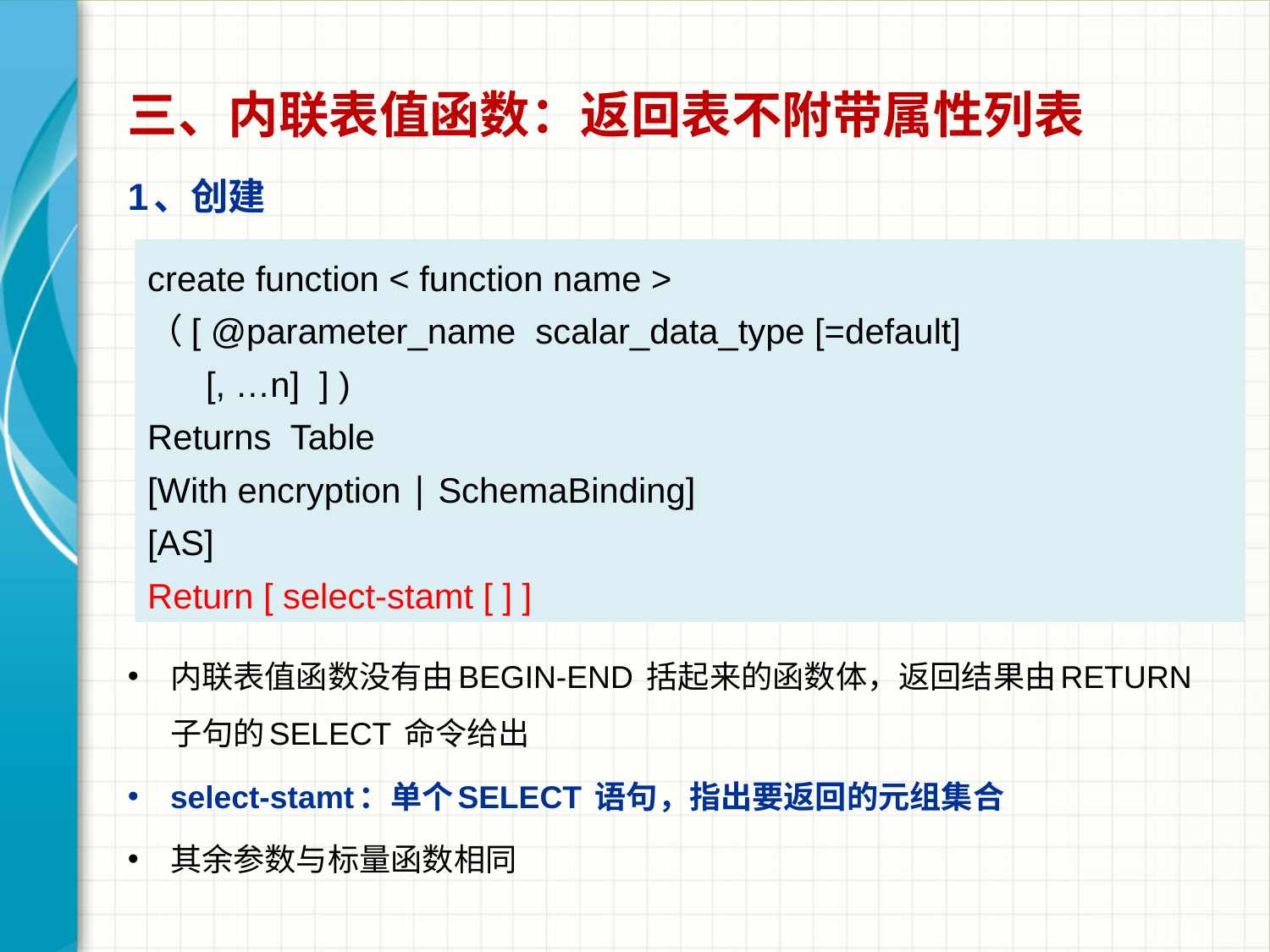

三、内联表值函数：返回表不附带属性列表
1、创建

内联表值函数没有由BEGIN-END 括起来的函数体，返回结果由RETURN 子句的SELECT 命令给出
select-stamt：单个SELECT 语句，指出要返回的元组集合
其余参数与标量函数相同
create function < function name >
（[ @parameter_name  scalar_data_type [=default]
      [, …n]  ] )
Returns  Table
[With encryption ∣ SchemaBinding]
[AS]
Return [ select-stamt [ ] ]